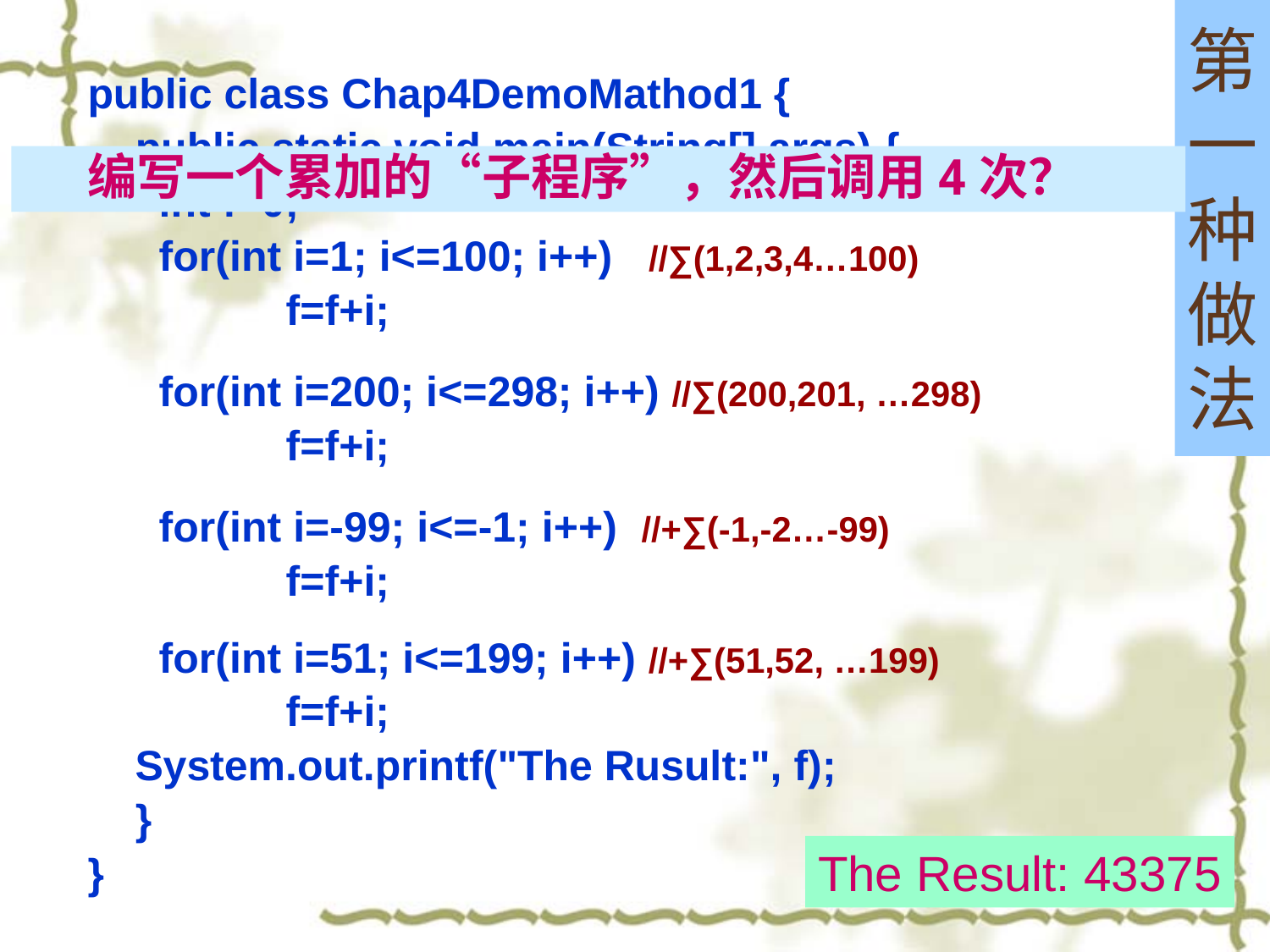

# 第一种做法
public class Chap4DemoMathod1 {
	public static void main(String[] args) {
	  int f=0;
	  for(int i=1; i<=100; i++)   //∑(1,2,3,4…100)
		  f=f+i;

	  for(int i=200; i<=298; i++) //∑(200,201, …298)
		  f=f+i;

	  for(int i=-99; i<=-1; i++)  //+∑(-1,-2…-99)
		  f=f+i;

	  for(int i=51; i<=199; i++) //+∑(51,52, …199)
		  f=f+i;
    System.out.printf("The Rusult:", f);
	}
}
编写一个累加的“子程序”，然后调用4次？
The Result: 43375